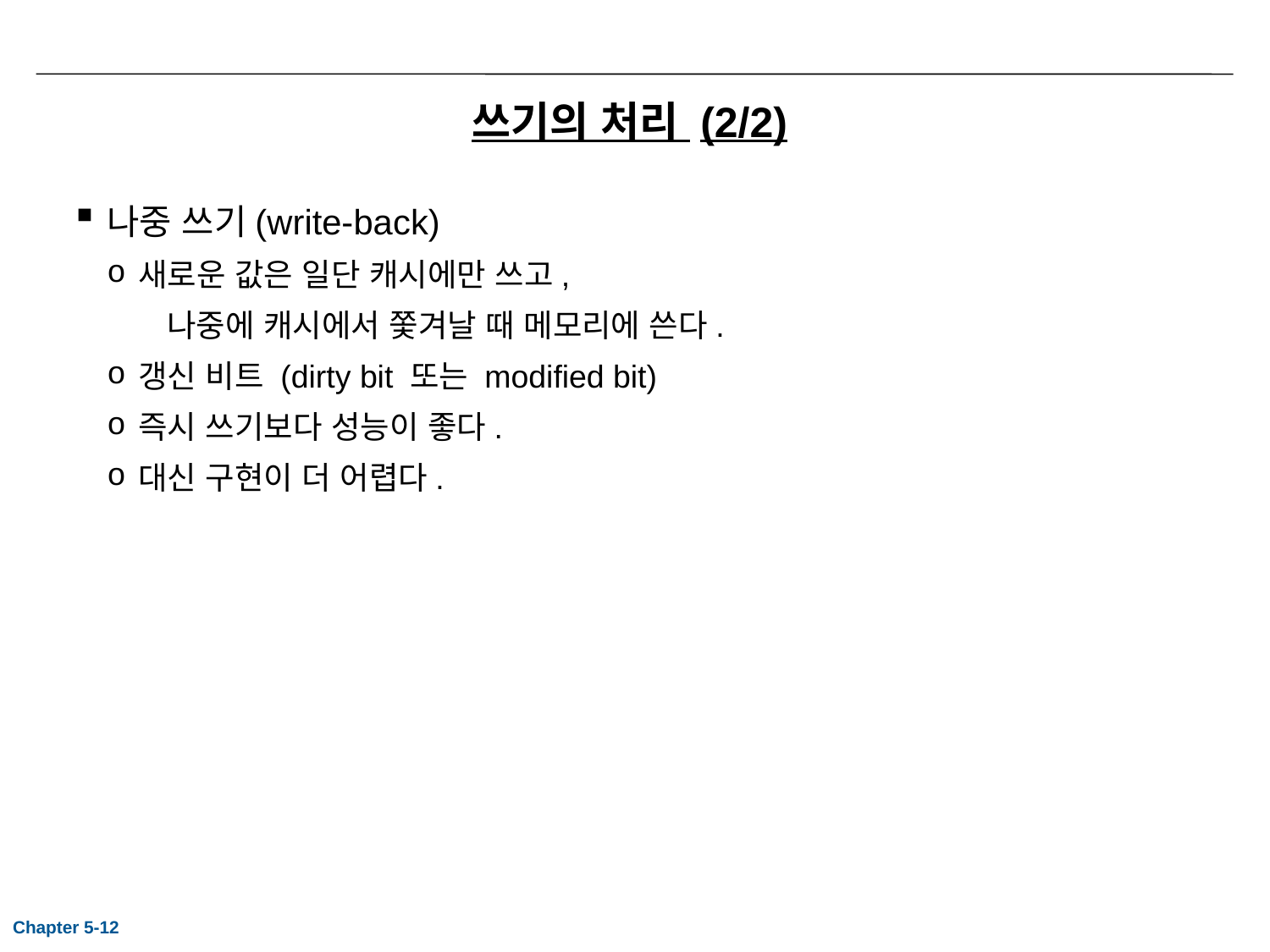

# 쓰기의 처리 (2/2)
나중 쓰기(write-back)
새로운 값은 일단 캐시에만 쓰고,
나중에 캐시에서 쫓겨날 때 메모리에 쓴다.
갱신 비트 (dirty bit 또는 modified bit)
즉시 쓰기보다 성능이 좋다.
대신 구현이 더 어렵다.
Chapter 5-12